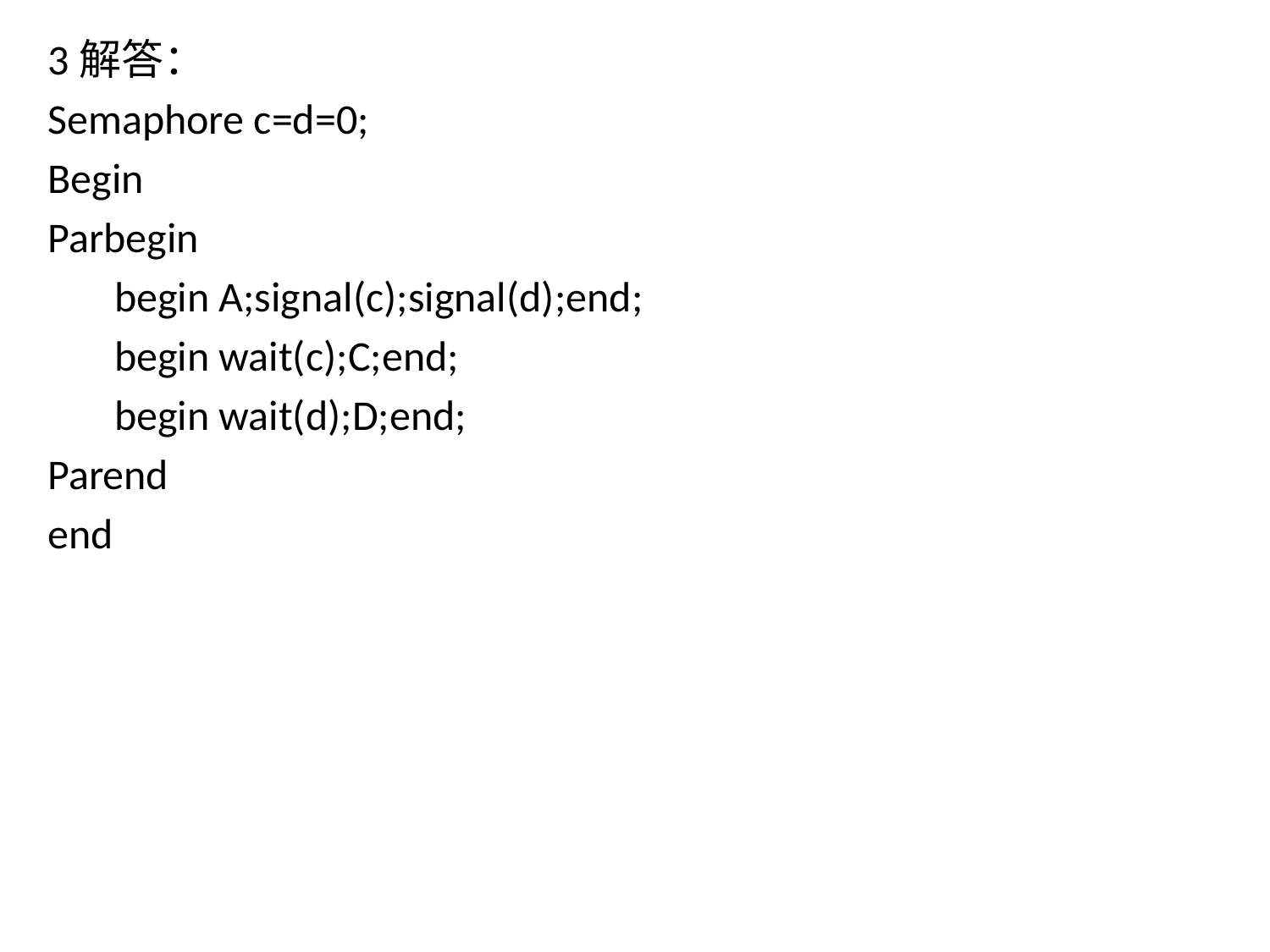

3解答：
Semaphore c=d=0;
Begin
Parbegin
       begin A;signal(c);signal(d);end;
       begin wait(c);C;end;
       begin wait(d);D;end;
Parend
end